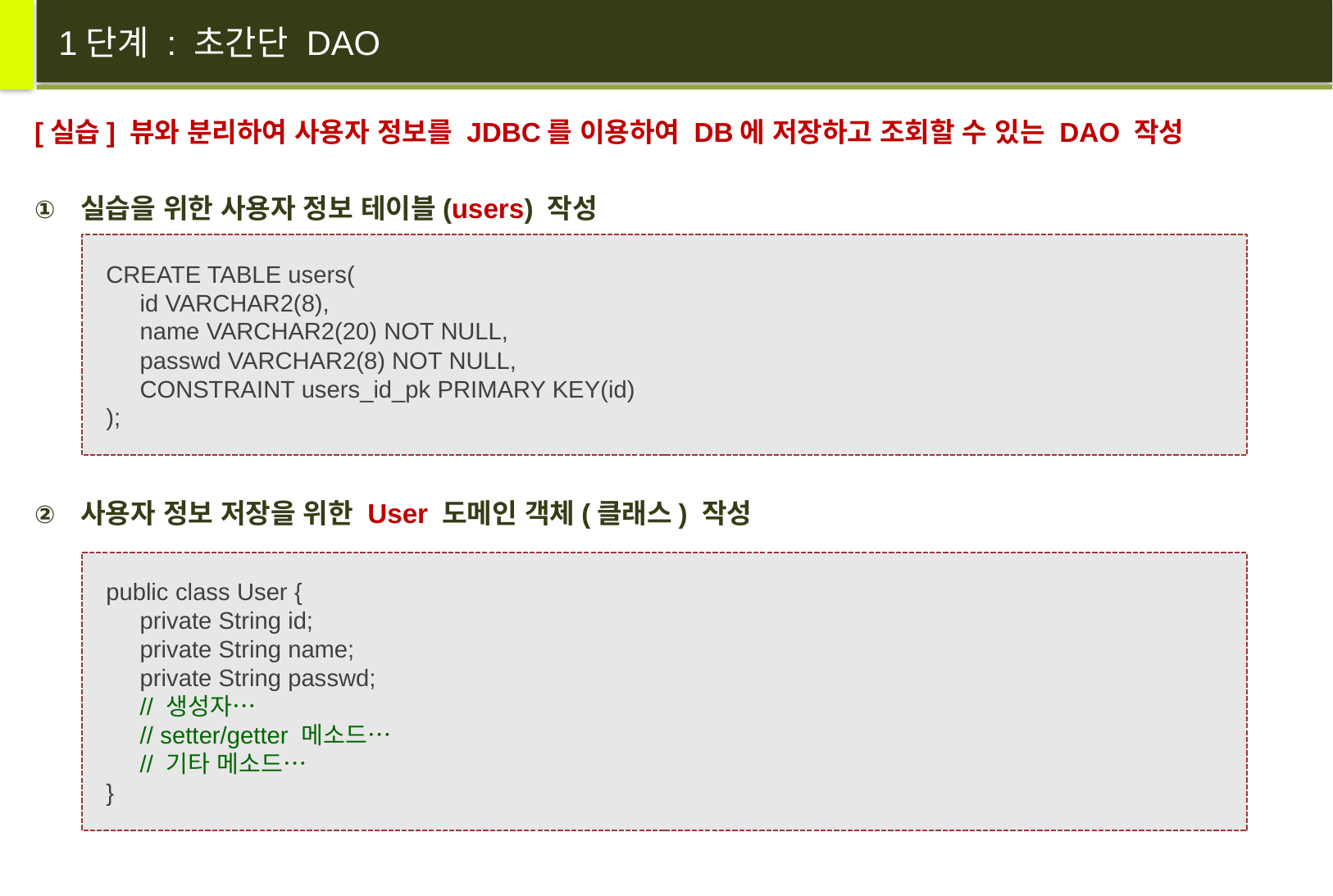

# 1단계 : 초간단 DAO
[실습] 뷰와 분리하여 사용자 정보를 JDBC를 이용하여 DB에 저장하고 조회할 수 있는 DAO 작성

실습을 위한 사용자 정보 테이블(users) 작성

사용자 정보 저장을 위한 User 도메인 객체(클래스) 작성
CREATE TABLE users(
     id VARCHAR2(8),
     name VARCHAR2(20) NOT NULL,
     passwd VARCHAR2(8) NOT NULL,
     CONSTRAINT users_id_pk PRIMARY KEY(id)
);
public class User {
     private String id;
     private String name;
     private String passwd;
     // 생성자…
     // setter/getter 메소드…
     // 기타 메소드…
}